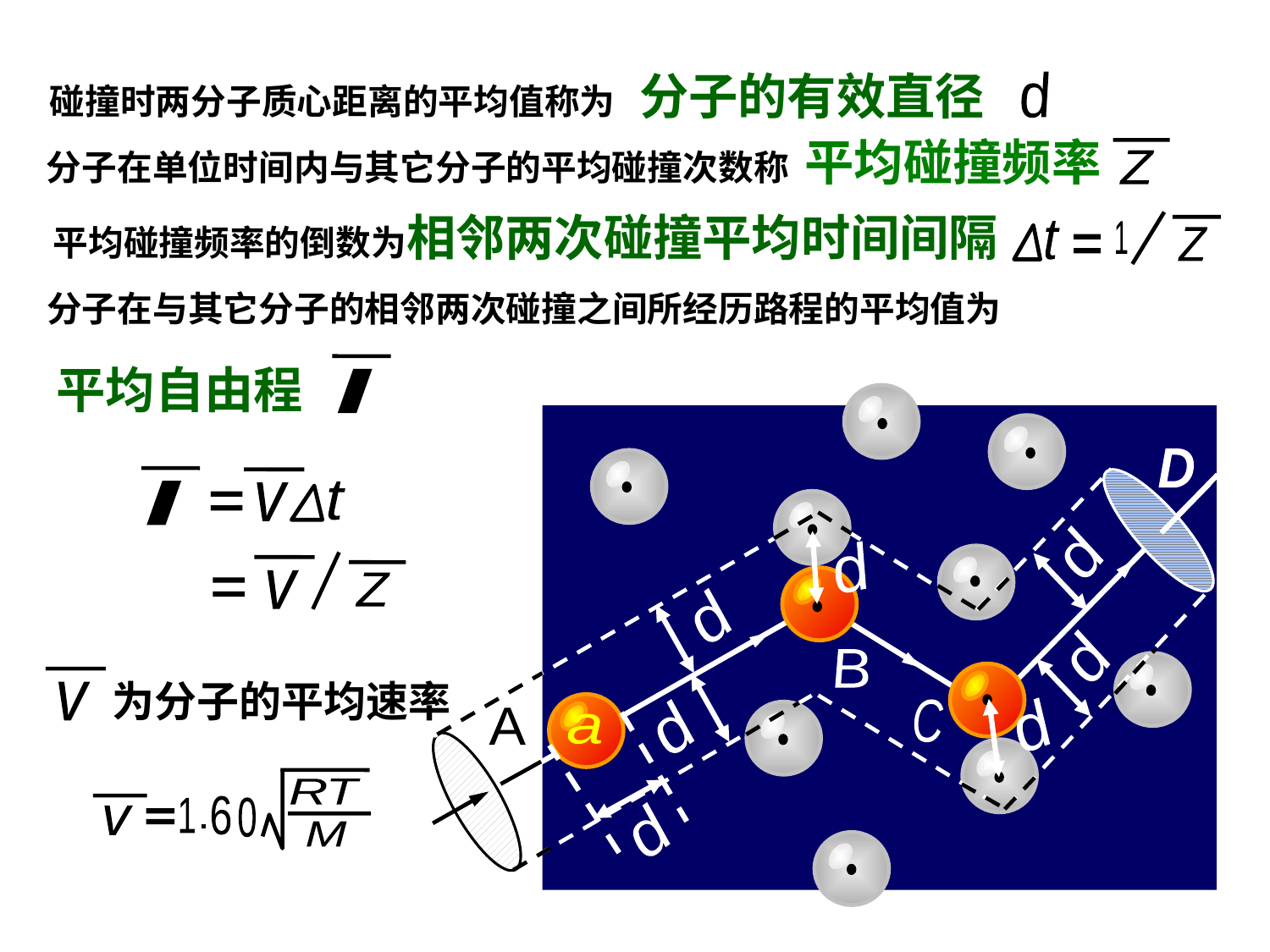

# 碰撞频率
碰撞时两分子质心距离的平均值称为   分子的有效直径
d
分子在单位时间内与其它分子的平均碰撞次数称  平均碰撞频率

Z
平均碰撞频率的倒数为相邻两次碰撞平均时间间隔

Z
t

1

分子在与其它分子的相邻两次碰撞之间所经历路程的平均值为
平均自由程

λ

D

d

d

d

d

B

C
d

d
A

a

d

λ

v
t

v

Z

为分子的平均速率

v

T
R

v
6
0
1
.

M